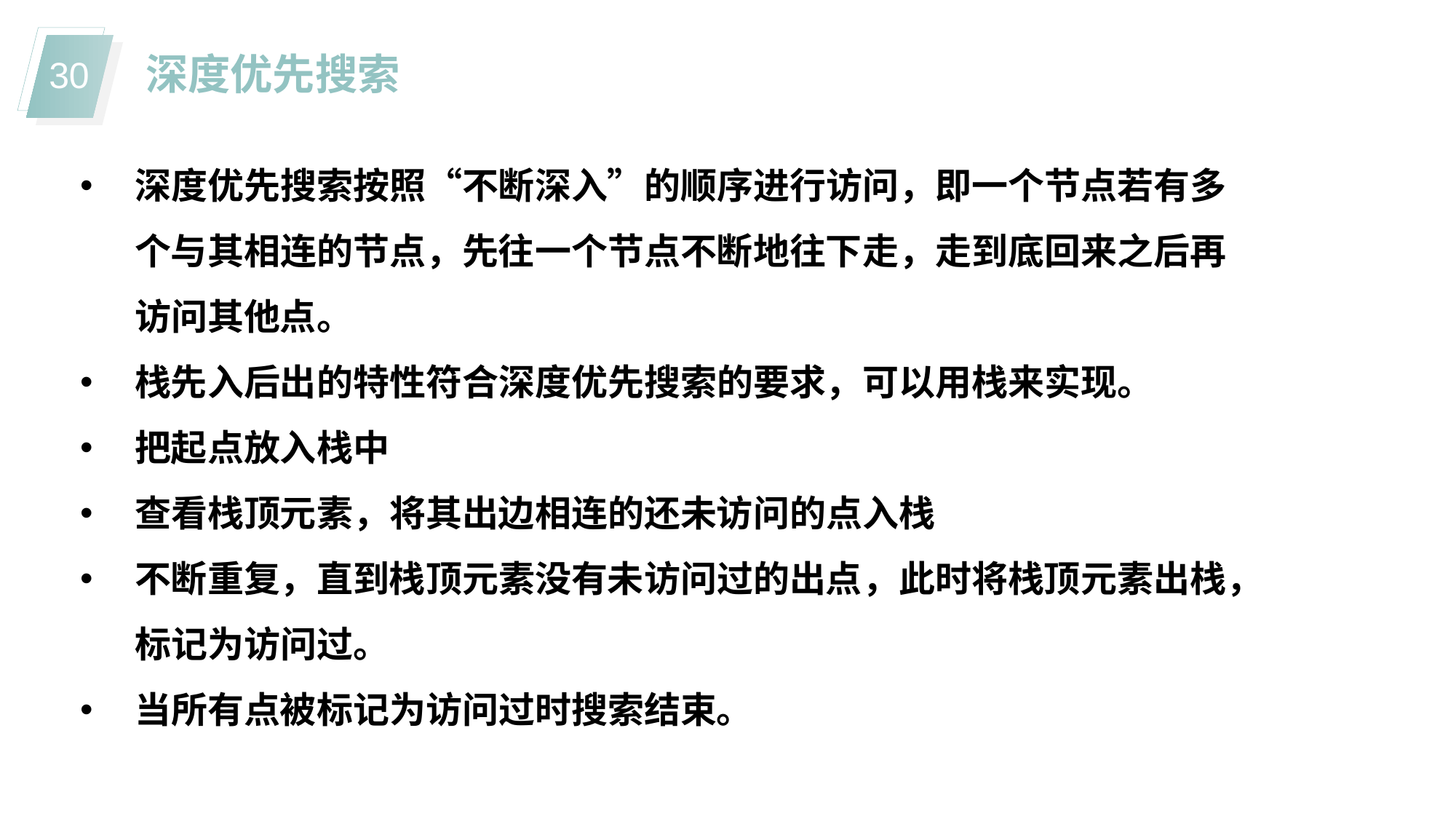

深度优先搜索
深度优先搜索按照“不断深入”的顺序进行访问，即一个节点若有多个与其相连的节点，先往一个节点不断地往下走，走到底回来之后再访问其他点。
栈先入后出的特性符合深度优先搜索的要求，可以用栈来实现。
把起点放入栈中
查看栈顶元素，将其出边相连的还未访问的点入栈
不断重复，直到栈顶元素没有未访问过的出点，此时将栈顶元素出栈，标记为访问过。
当所有点被标记为访问过时搜索结束。